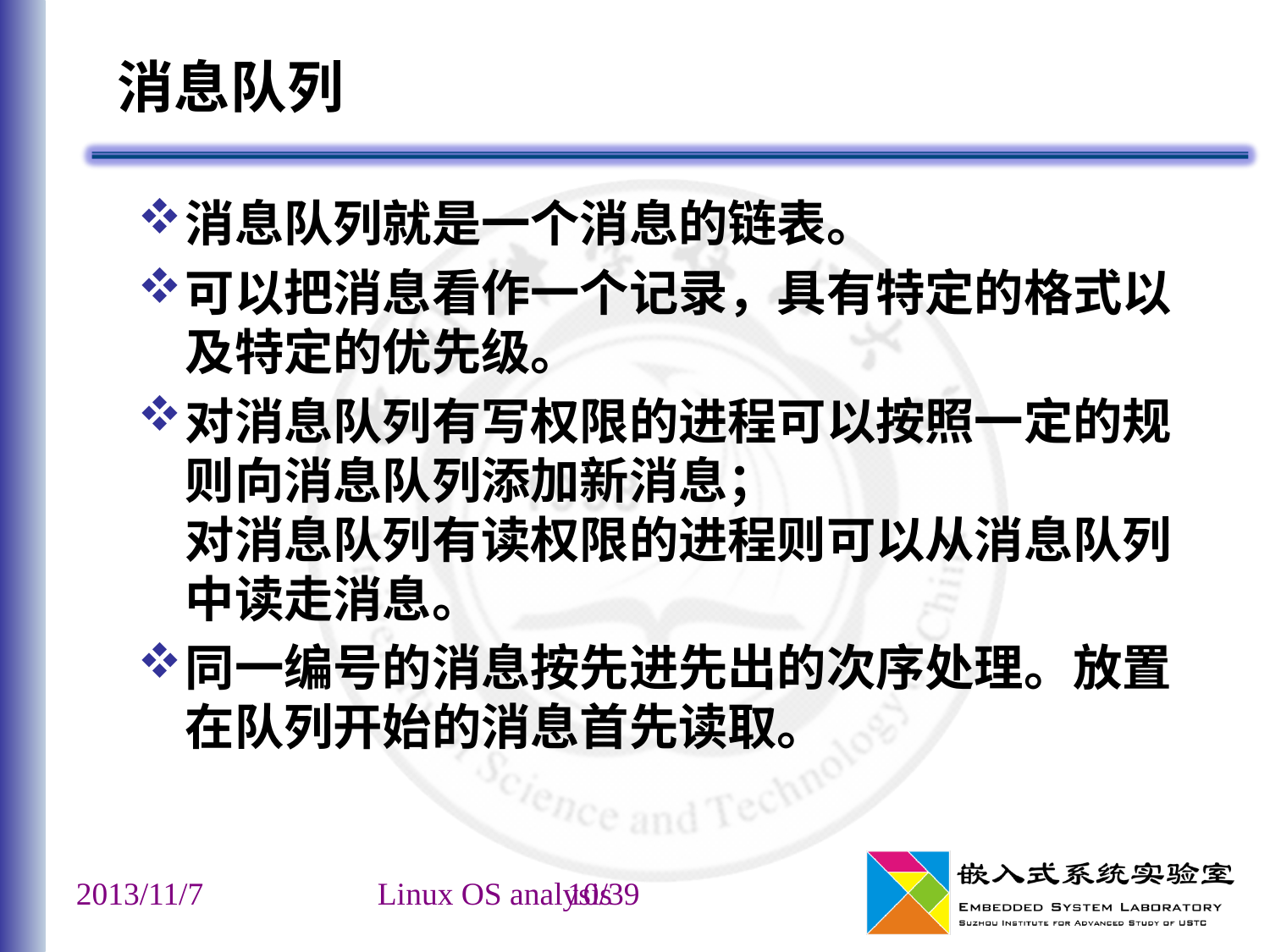

# 消息队列
消息队列就是一个消息的链表。
可以把消息看作一个记录，具有特定的格式以及特定的优先级。
对消息队列有写权限的进程可以按照一定的规则向消息队列添加新消息；
对消息队列有读权限的进程则可以从消息队列中读走消息。
同一编号的消息按先进先出的次序处理。放置在队列开始的消息首先读取。
2013/11/7
Linux OS analysis
10/39